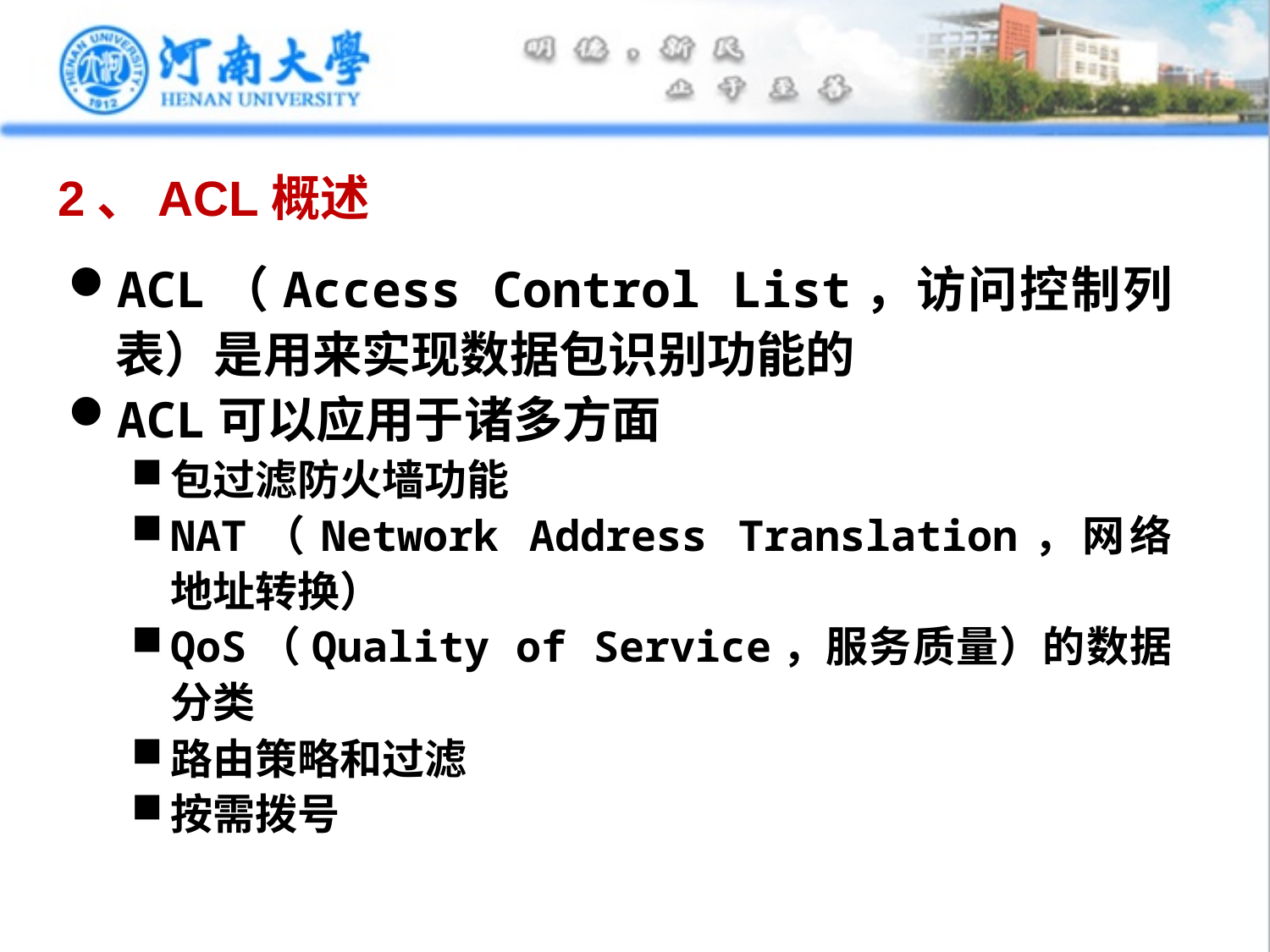

# 2、ACL概述
ACL（Access Control List，访问控制列表）是用来实现数据包识别功能的
ACL可以应用于诸多方面
包过滤防火墙功能
NAT（Network Address Translation，网络地址转换）
QoS（Quality of Service，服务质量）的数据分类
路由策略和过滤
按需拨号